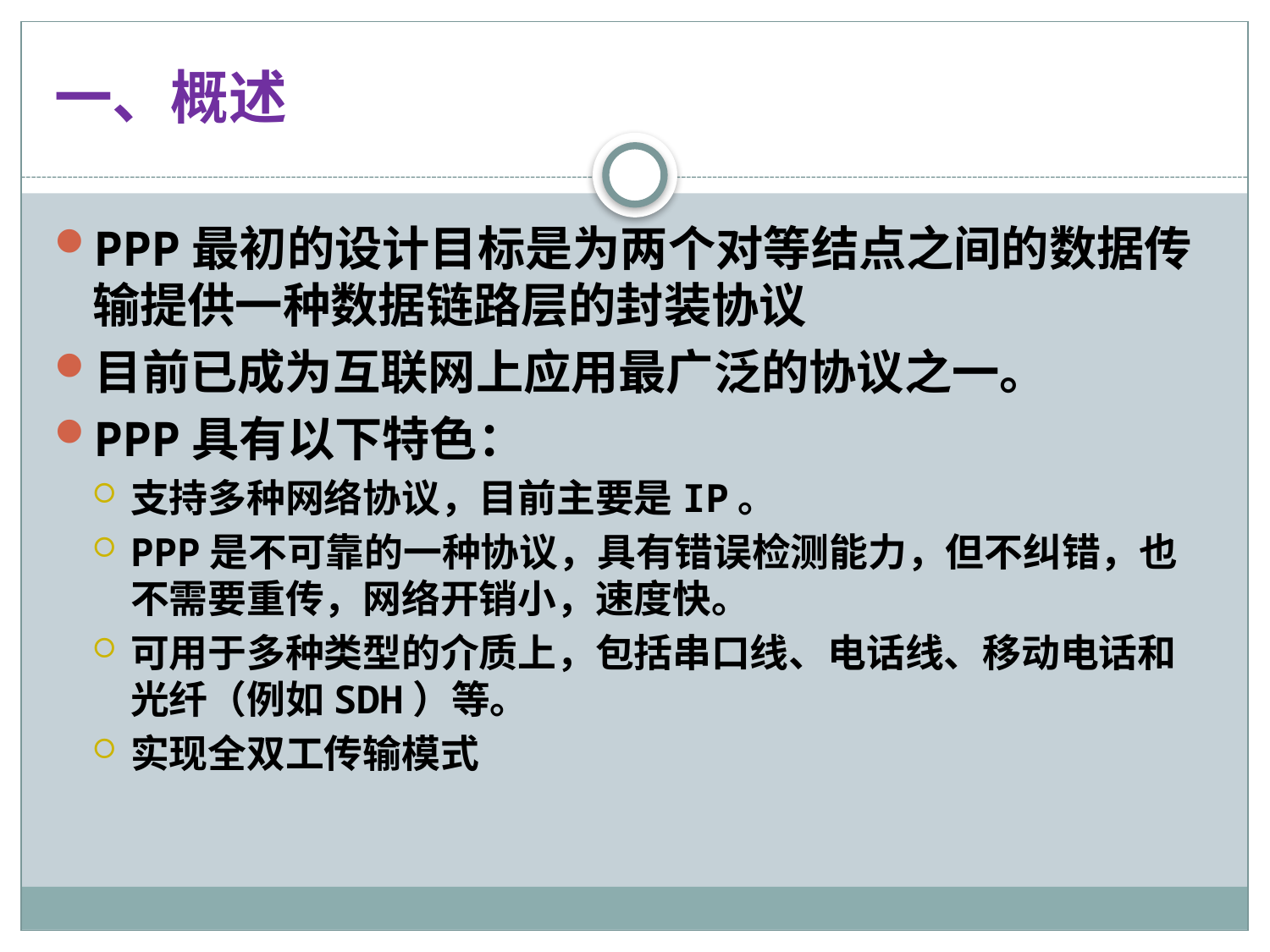

# 一、概述
PPP最初的设计目标是为两个对等结点之间的数据传输提供一种数据链路层的封装协议
目前已成为互联网上应用最广泛的协议之一。
PPP具有以下特色：
支持多种网络协议，目前主要是IP。
PPP是不可靠的一种协议，具有错误检测能力，但不纠错，也不需要重传，网络开销小，速度快。
可用于多种类型的介质上，包括串口线、电话线、移动电话和光纤（例如SDH）等。
实现全双工传输模式